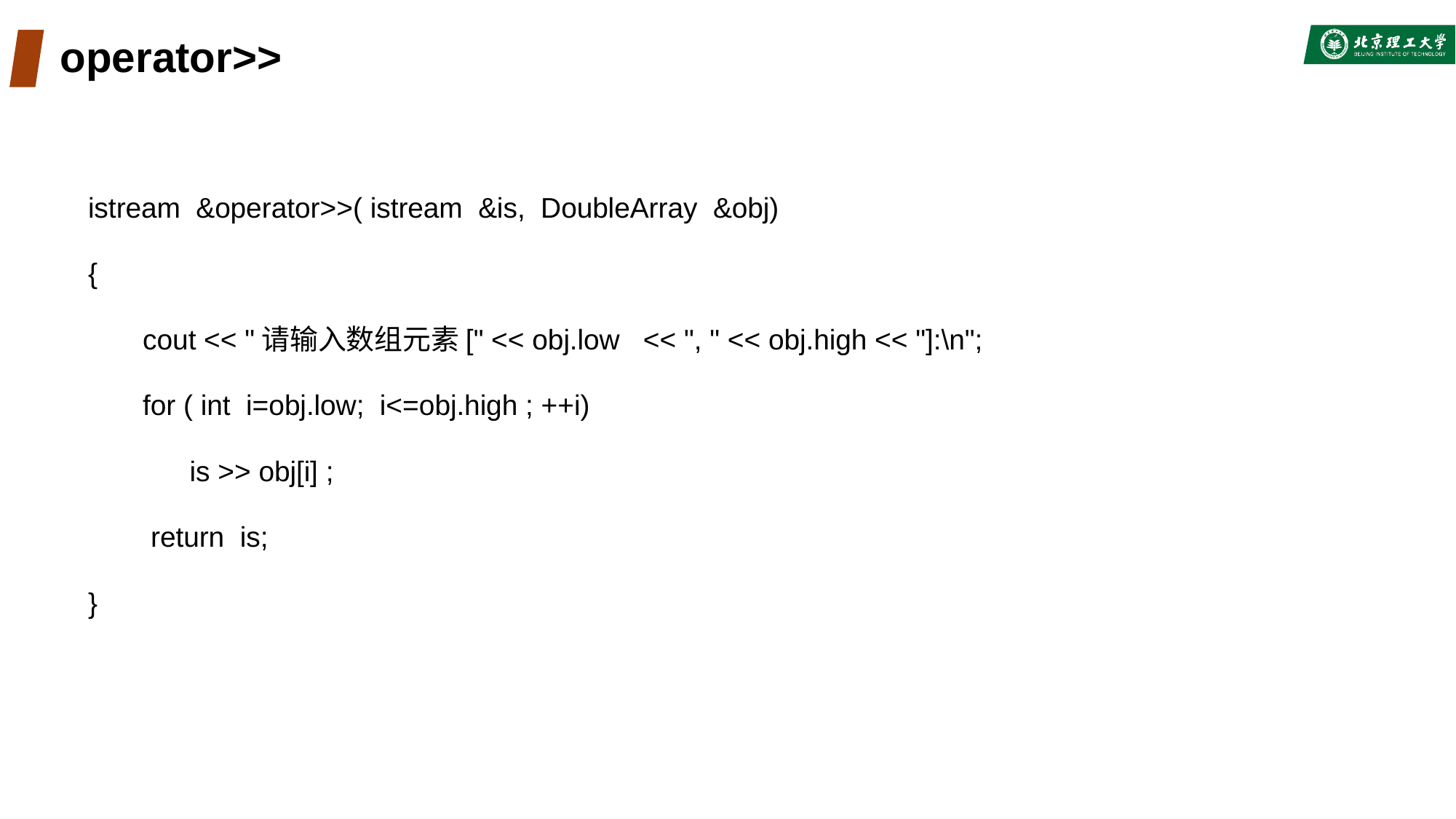

# operator>>
istream  &operator>>( istream  &is,  DoubleArray  &obj)
{
       cout << "请输入数组元素[" << obj.low   << ", " << obj.high << "]:\n";
       for ( int  i=obj.low;  i<=obj.high ; ++i)
             is >> obj[i] ;
        return  is;
}